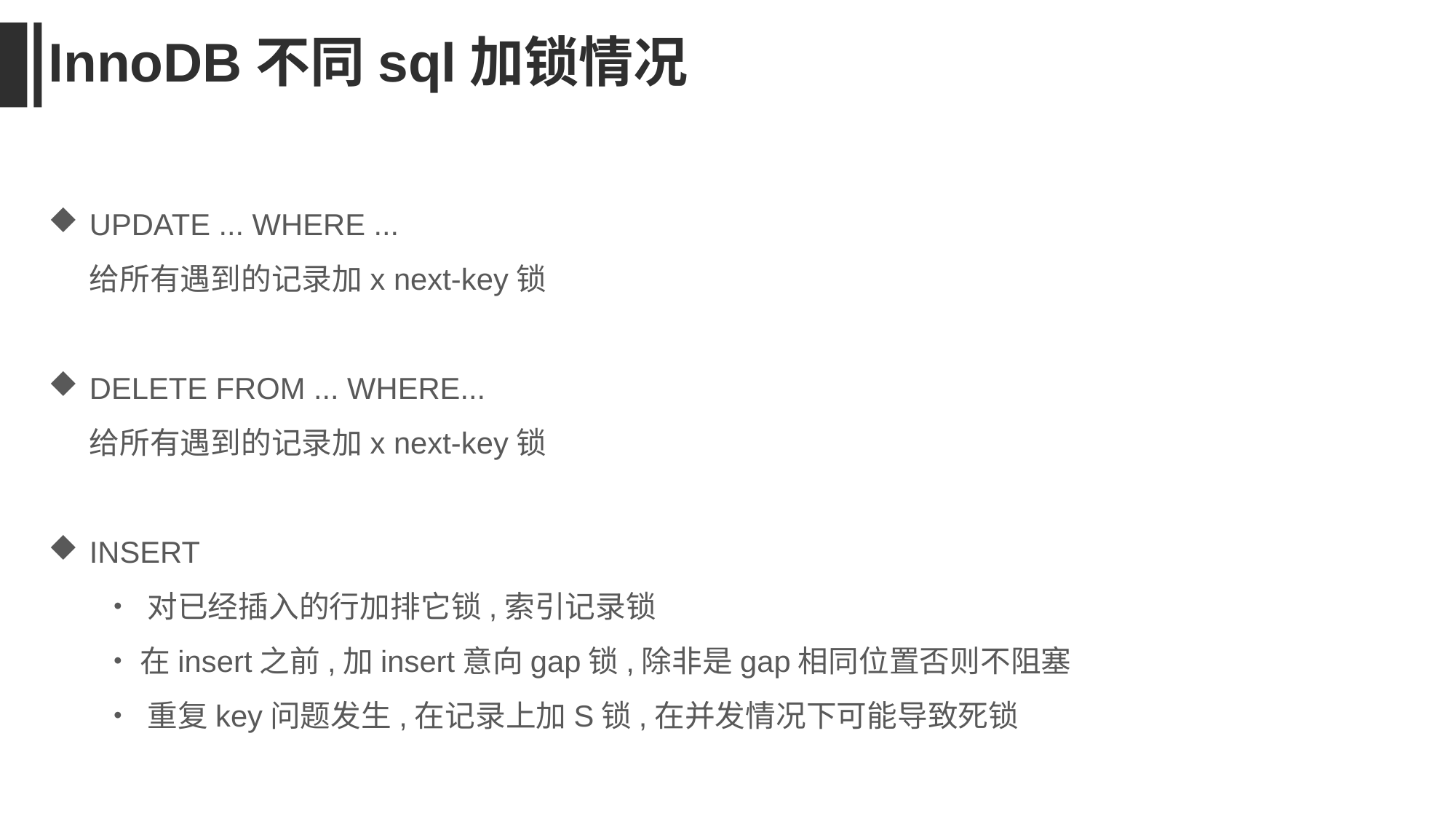

InnoDB不同sql加锁情况
UPDATE ... WHERE ...
     给所有遇到的记录加x next-key锁

DELETE FROM ... WHERE...
     给所有遇到的记录加x next-key锁

INSERT
• 对已经插入的行加排它锁,索引记录锁
• 在insert之前,加insert意向gap锁,除非是gap相同位置否则不阻塞
• 重复key问题发生,在记录上加S锁,在并发情况下可能导致死锁